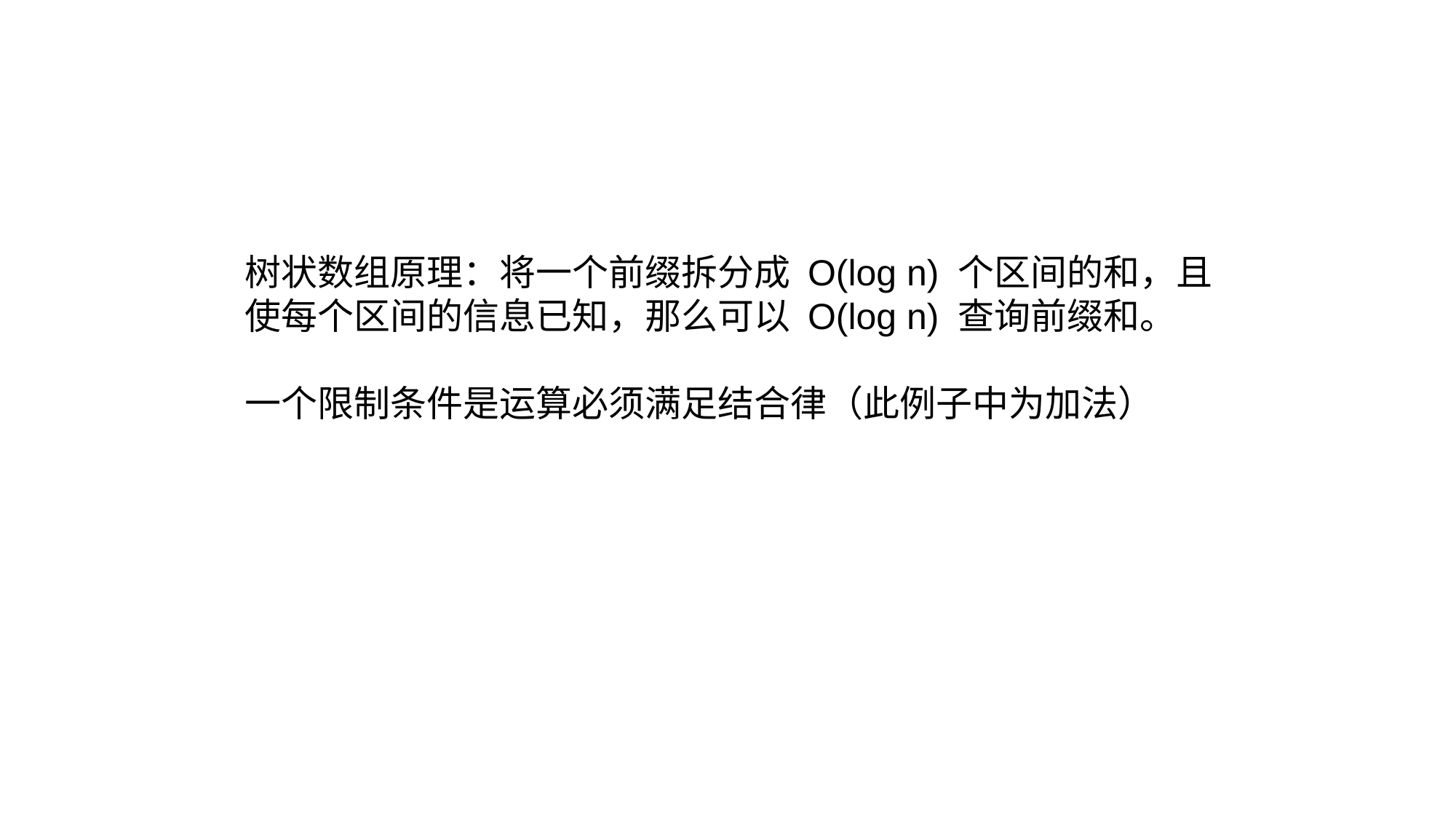

树状数组原理：将一个前缀拆分成 O(log n) 个区间的和，且使每个区间的信息已知，那么可以 O(log n) 查询前缀和。

一个限制条件是运算必须满足结合律（此例子中为加法）